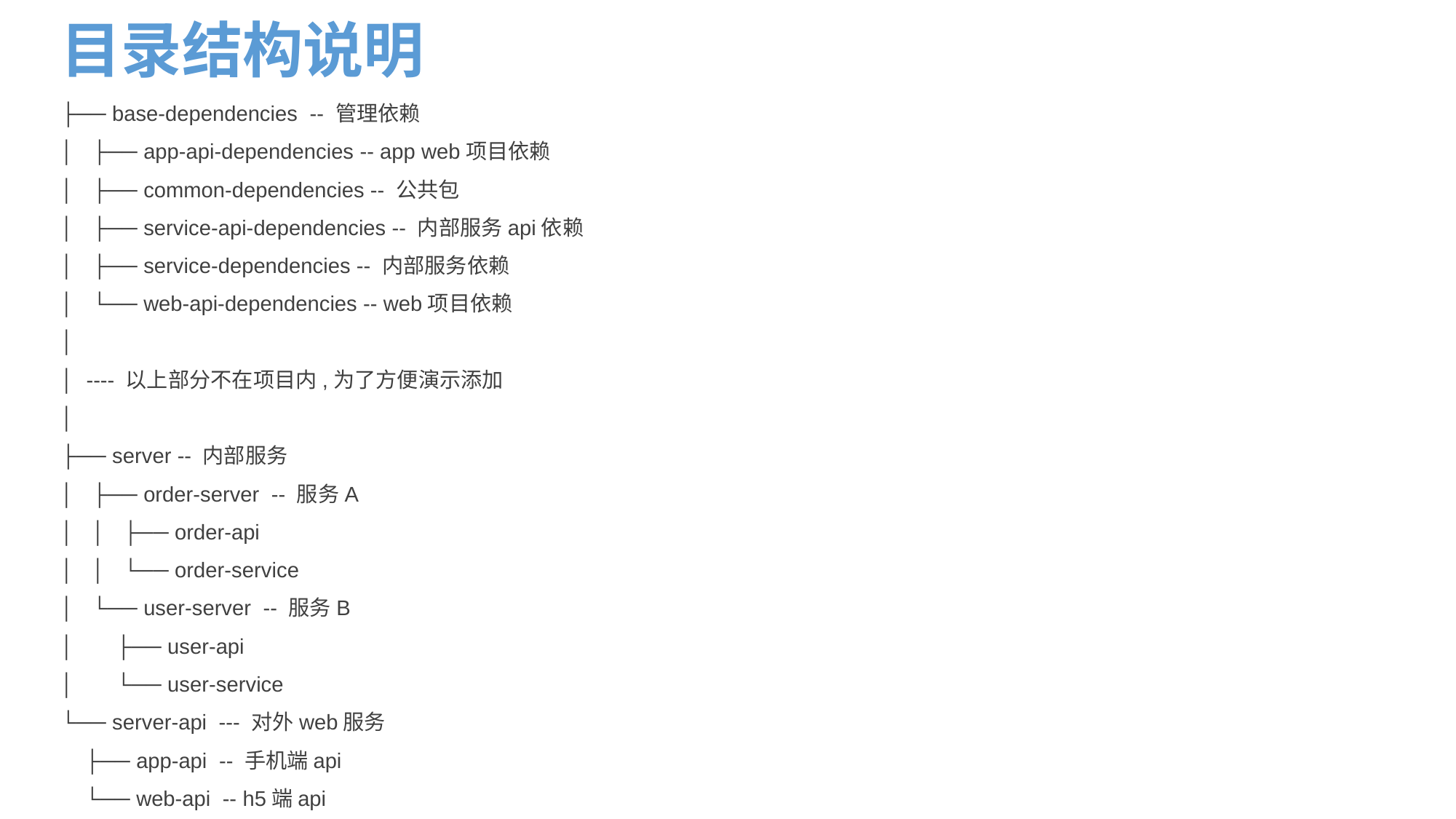

# 目录结构说明
├── base-dependencies  -- 管理依赖
│   ├── app-api-dependencies -- app web项目依赖
│   ├── common-dependencies -- 公共包
│   ├── service-api-dependencies -- 内部服务api依赖
│   ├── service-dependencies -- 内部服务依赖
│   └── web-api-dependencies -- web项目依赖
│
│  ---- 以上部分不在项目内,为了方便演示添加
│
├── server -- 内部服务
│   ├── order-server  -- 服务A
│   │   ├── order-api
│   │   └── order-service
│   └── user-server  -- 服务B
│       ├── user-api
│       └── user-service
└── server-api  --- 对外web服务
    ├── app-api  -- 手机端api
    └── web-api  -- h5端api